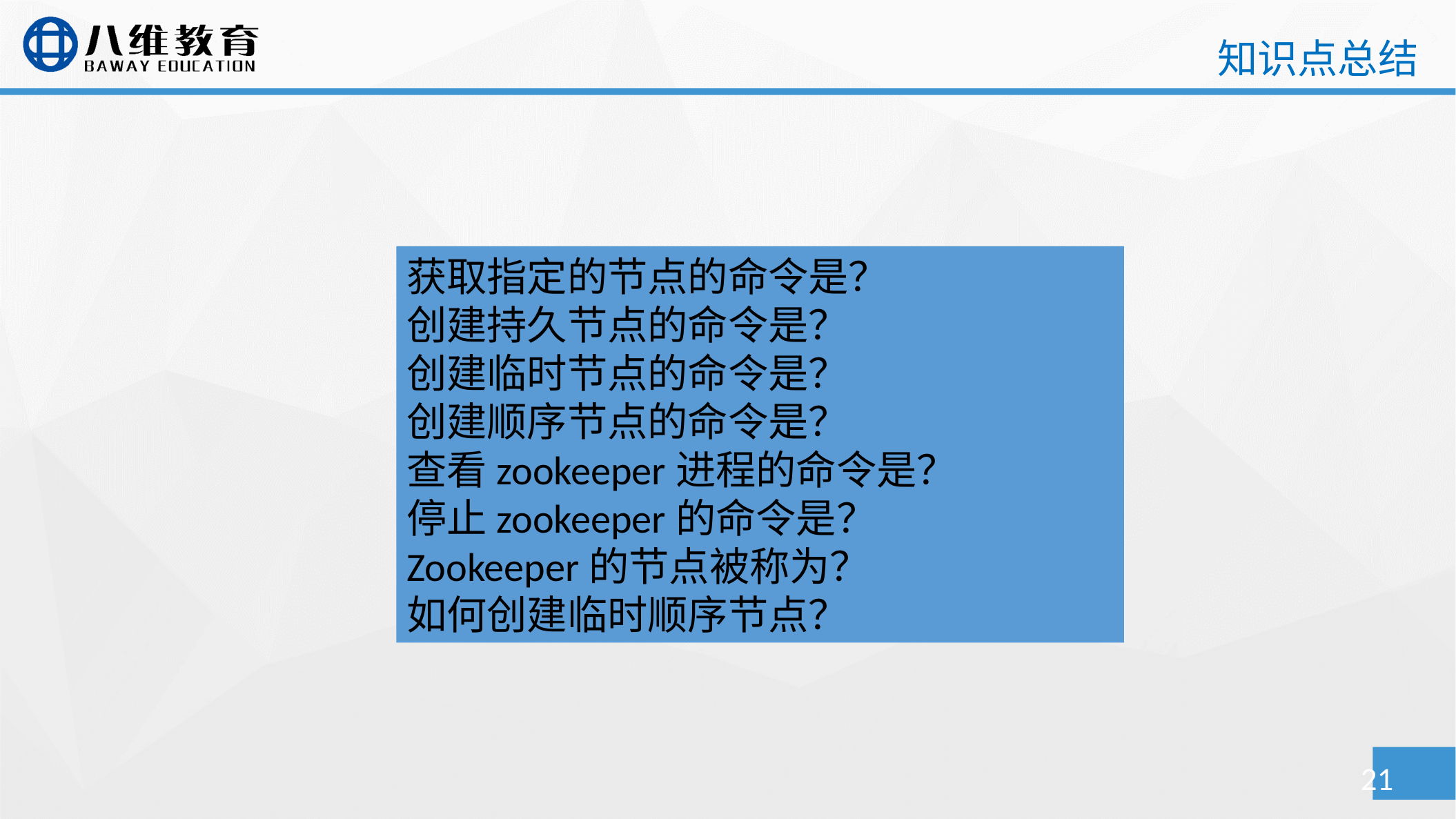

知识点总结
获取指定的节点的命令是？
创建持久节点的命令是？
创建临时节点的命令是？
创建顺序节点的命令是？
查看zookeeper进程的命令是？
停止zookeeper的命令是？
Zookeeper的节点被称为？
如何创建临时顺序节点？